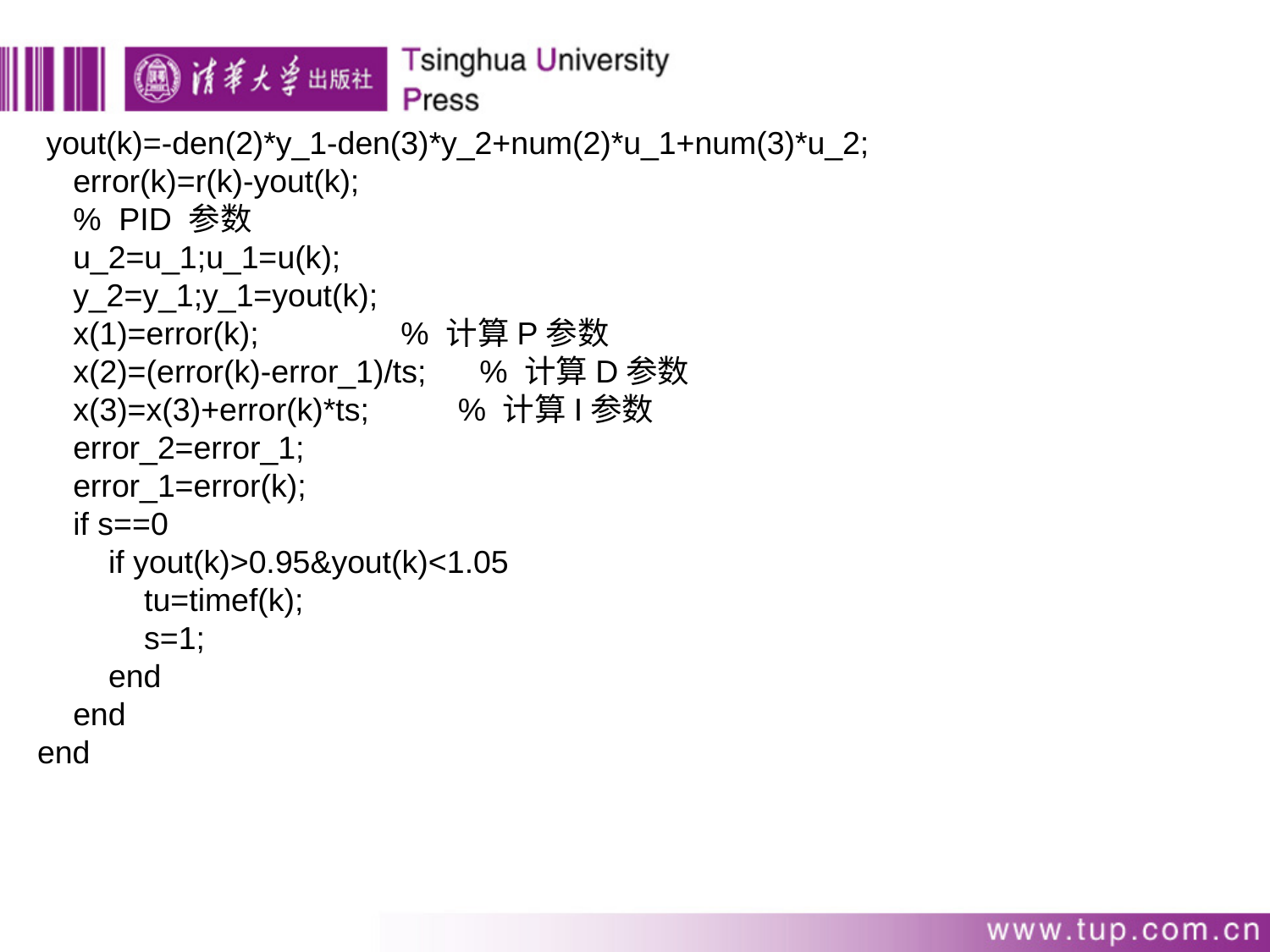

yout(k)=-den(2)*y_1-den(3)*y_2+num(2)*u_1+num(3)*u_2;
    error(k)=r(k)-yout(k);
    %  PID 参数
    u_2=u_1;u_1=u(k);
    y_2=y_1;y_1=yout(k);
    x(1)=error(k);                % 计算P参数
    x(2)=(error(k)-error_1)/ts;      % 计算D参数
    x(3)=x(3)+error(k)*ts;          % 计算I参数
    error_2=error_1;
    error_1=error(k);
    if s==0
        if yout(k)>0.95&yout(k)<1.05
            tu=timef(k);
            s=1;
        end
    end
end